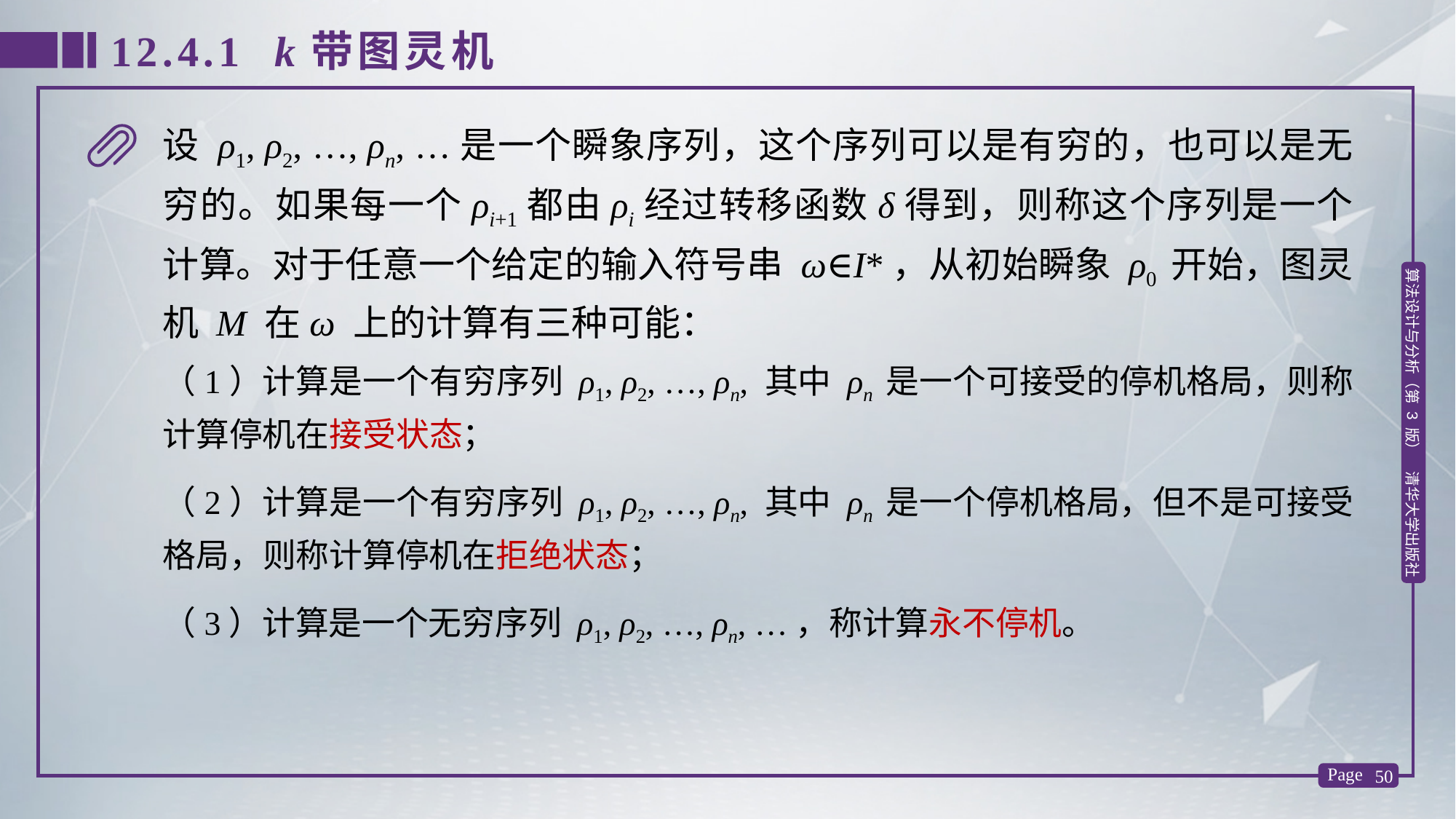

12.4.1  k带图灵机
设 ρ1, ρ2, …, ρn, …是一个瞬象序列，这个序列可以是有穷的，也可以是无穷的。如果每一个ρi+1都由ρi经过转移函数δ得到，则称这个序列是一个计算。对于任意一个给定的输入符号串 ω∈I*，从初始瞬象 ρ0 开始，图灵机 M 在ω 上的计算有三种可能：

（1）计算是一个有穷序列 ρ1, ρ2, …, ρn, 其中 ρn 是一个可接受的停机格局，则称计算停机在接受状态；
（2）计算是一个有穷序列 ρ1, ρ2, …, ρn, 其中 ρn 是一个停机格局，但不是可接受格局，则称计算停机在拒绝状态；
（3）计算是一个无穷序列 ρ1, ρ2, …, ρn, …，称计算永不停机。